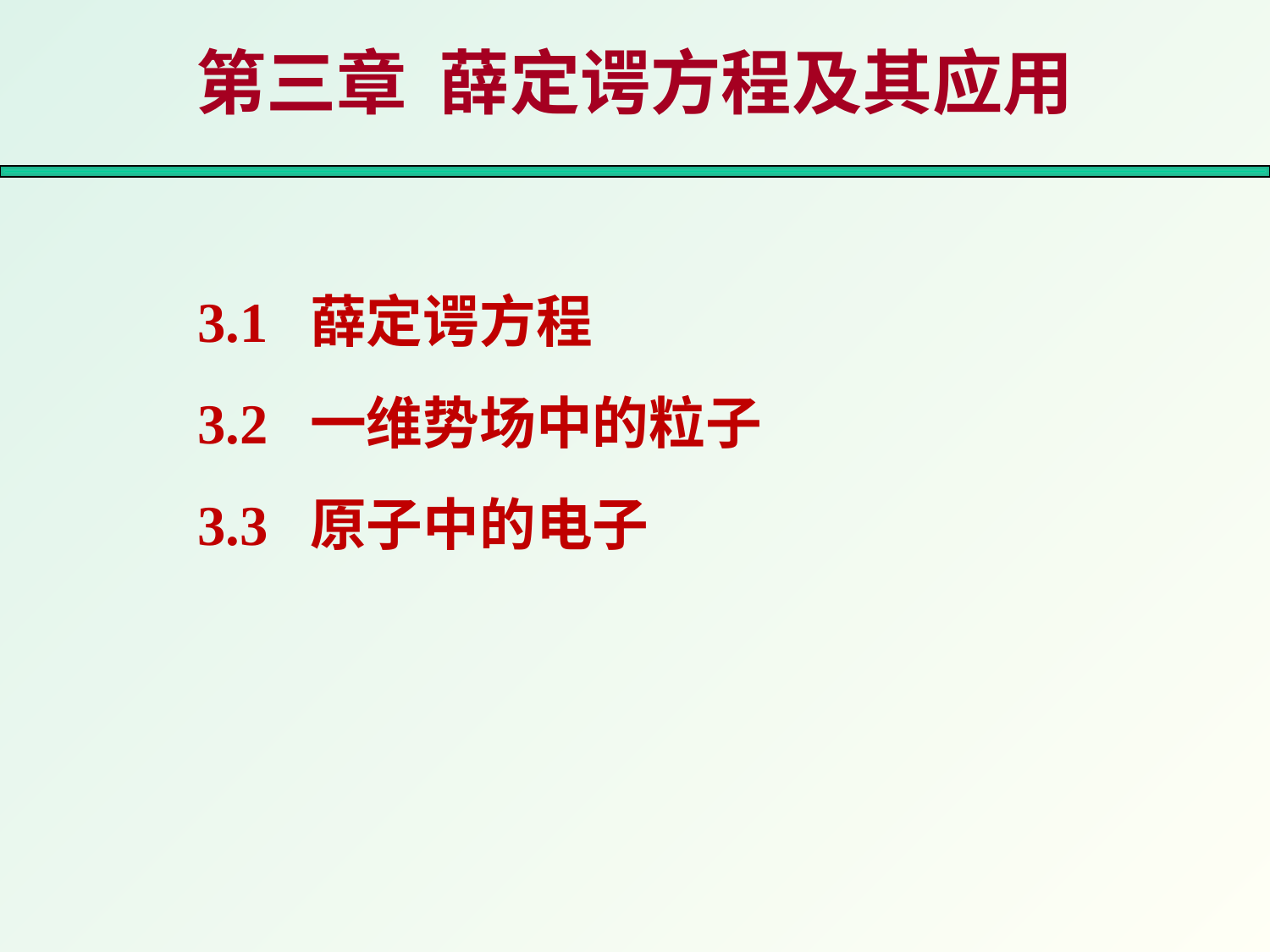

# 第三章  薛定谔方程及其应用

3.1  薛定谔方程
3.2  一维势场中的粒子
3.3  原子中的电子